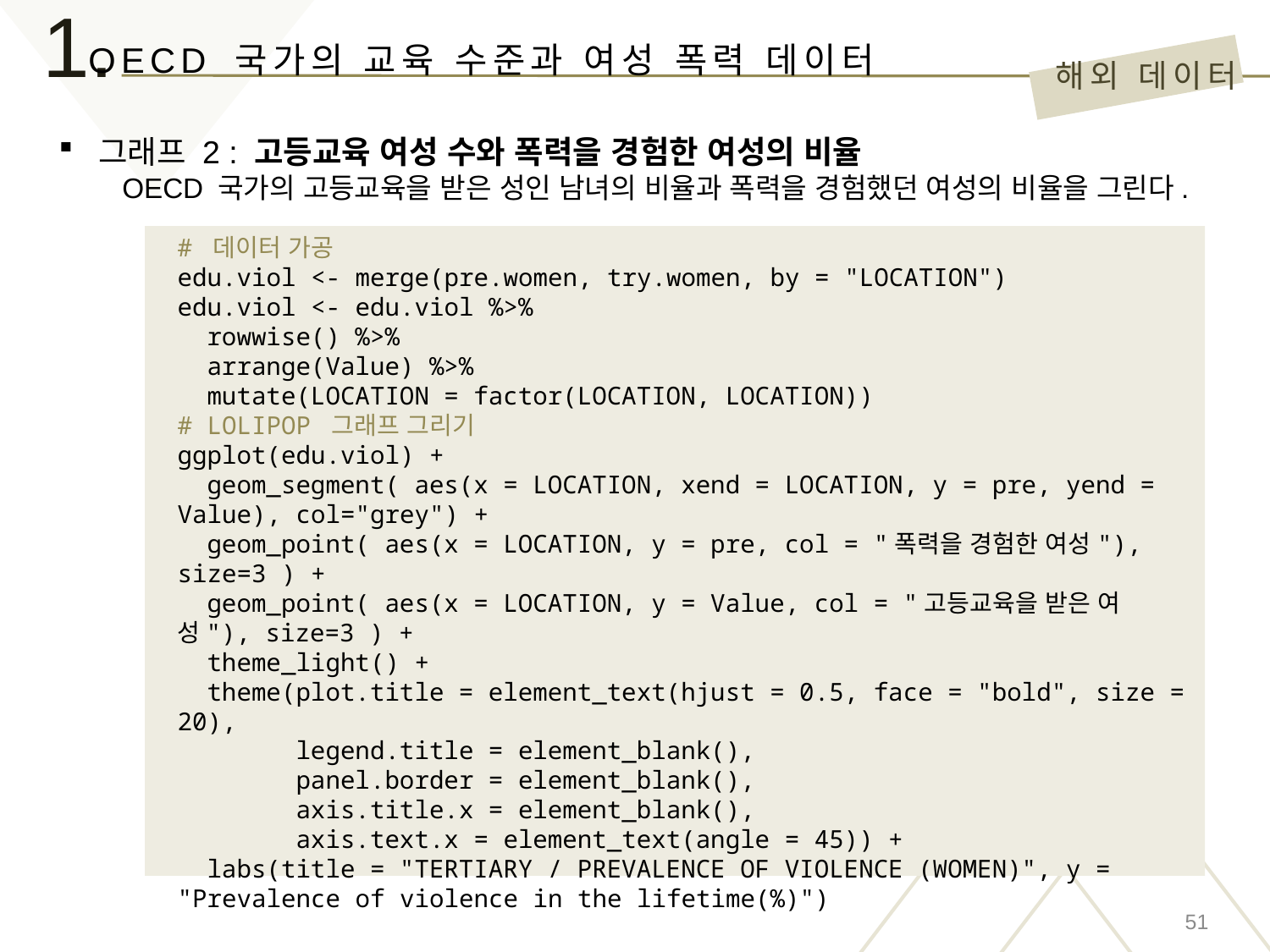

1.
OECD 국가의 교육 수준과 여성 폭력 데이터
해외 데이터

그래프 2 : 고등교육 여성 수와 폭력을 경험한 여성의 비율
OECD 국가의 고등교육을 받은 성인 남녀의 비율과 폭력을 경험했던 여성의 비율을 그린다.

# 데이터 가공
edu.viol <- merge(pre.women, try.women, by = "LOCATION")
edu.viol <- edu.viol %>%
  rowwise() %>%
  arrange(Value) %>%
  mutate(LOCATION = factor(LOCATION, LOCATION))
# LOLIPOP 그래프 그리기
ggplot(edu.viol) +
  geom_segment( aes(x = LOCATION, xend = LOCATION, y = pre, yend = Value), col="grey") +
  geom_point( aes(x = LOCATION, y = pre, col = "폭력을 경험한 여성"), size=3 ) +
  geom_point( aes(x = LOCATION, y = Value, col = "고등교육을 받은 여성"), size=3 ) +
  theme_light() +
  theme(plot.title = element_text(hjust = 0.5, face = "bold", size = 20),
        legend.title = element_blank(),
        panel.border = element_blank(),
        axis.title.x = element_blank(),
        axis.text.x = element_text(angle = 45)) +
  labs(title = "TERTIARY / PREVALENCE OF VIOLENCE (WOMEN)", y = "Prevalence of violence in the lifetime(%)")
51